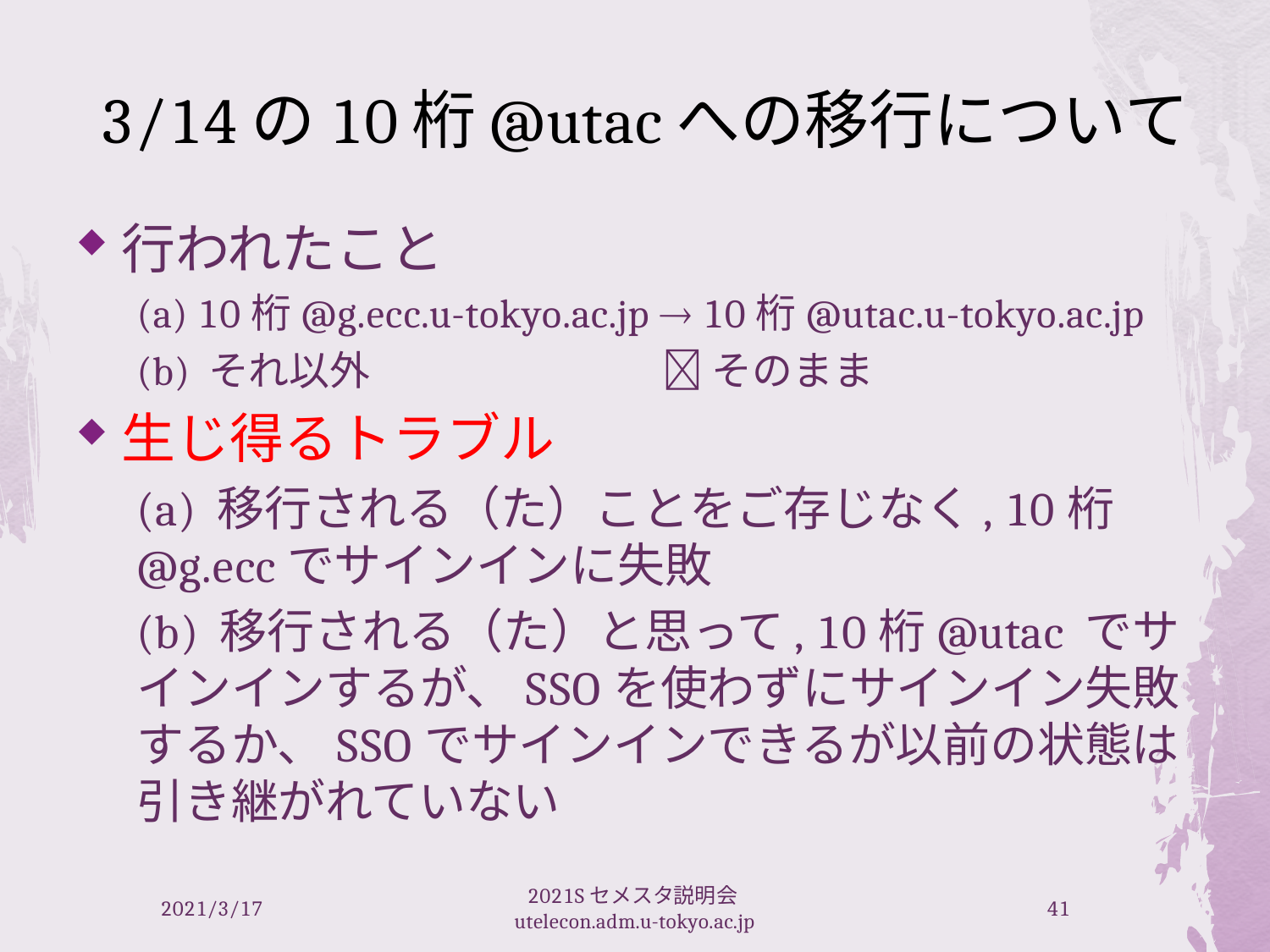

# 3/14の10桁@utacへの移行について
行われたこと
(a) 10桁@g.ecc.u-tokyo.ac.jp → 10桁@utac.u-tokyo.ac.jp
(b) それ以外                                → そのまま
生じ得るトラブル
(a) 移行される（た）ことをご存じなく, 10桁@g.eccでサインインに失敗
(b) 移行される（た）と思って, 10桁@utac でサインインするが、SSOを使わずにサインイン失敗するか、SSOでサインインできるが以前の状態は引き継がれていない
2021/3/17
2021Sセメスタ説明会
utelecon.adm.u-tokyo.ac.jp
41